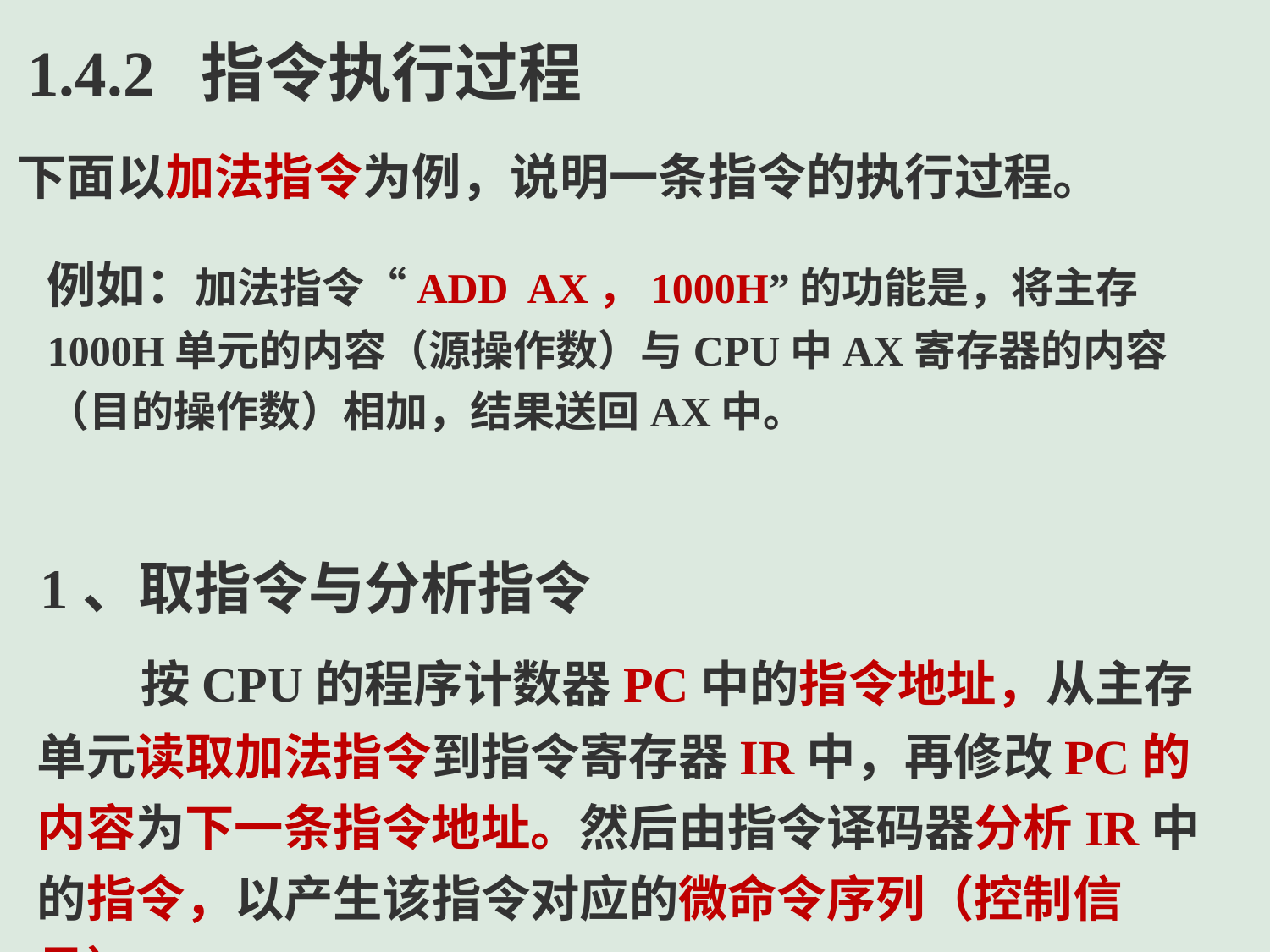

1.4.2  指令执行过程
下面以加法指令为例，说明一条指令的执行过程。
例如：加法指令“ADD  AX，1000H”的功能是，将主存1000H单元的内容（源操作数）与CPU中AX寄存器的内容（目的操作数）相加，结果送回AX中。
1、取指令与分析指令
       按CPU的程序计数器PC中的指令地址，从主存单元读取加法指令到指令寄存器IR中，再修改PC的内容为下一条指令地址。然后由指令译码器分析IR中的指令，以产生该指令对应的微命令序列（控制信号）。